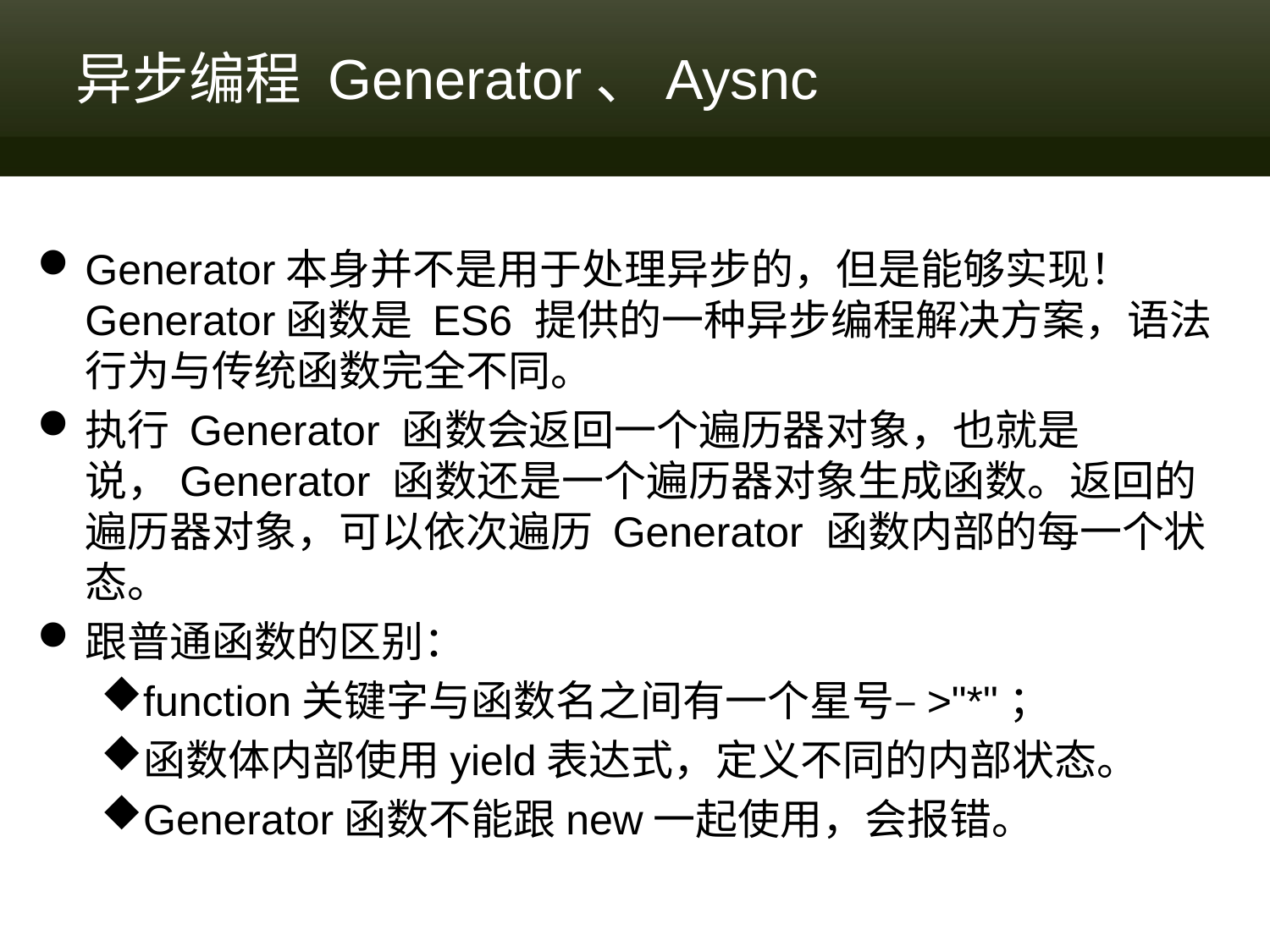

# 异步编程 Generator、Aysnc
Generator本身并不是用于处理异步的，但是能够实现！Generator函数是 ES6 提供的一种异步编程解决方案，语法行为与传统函数完全不同。
执行 Generator 函数会返回一个遍历器对象，也就是说，Generator 函数还是一个遍历器对象生成函数。返回的遍历器对象，可以依次遍历 Generator 函数内部的每一个状态。
跟普通函数的区别：
function关键字与函数名之间有一个星号–>"*"；
函数体内部使用yield表达式，定义不同的内部状态。
Generator函数不能跟new一起使用，会报错。